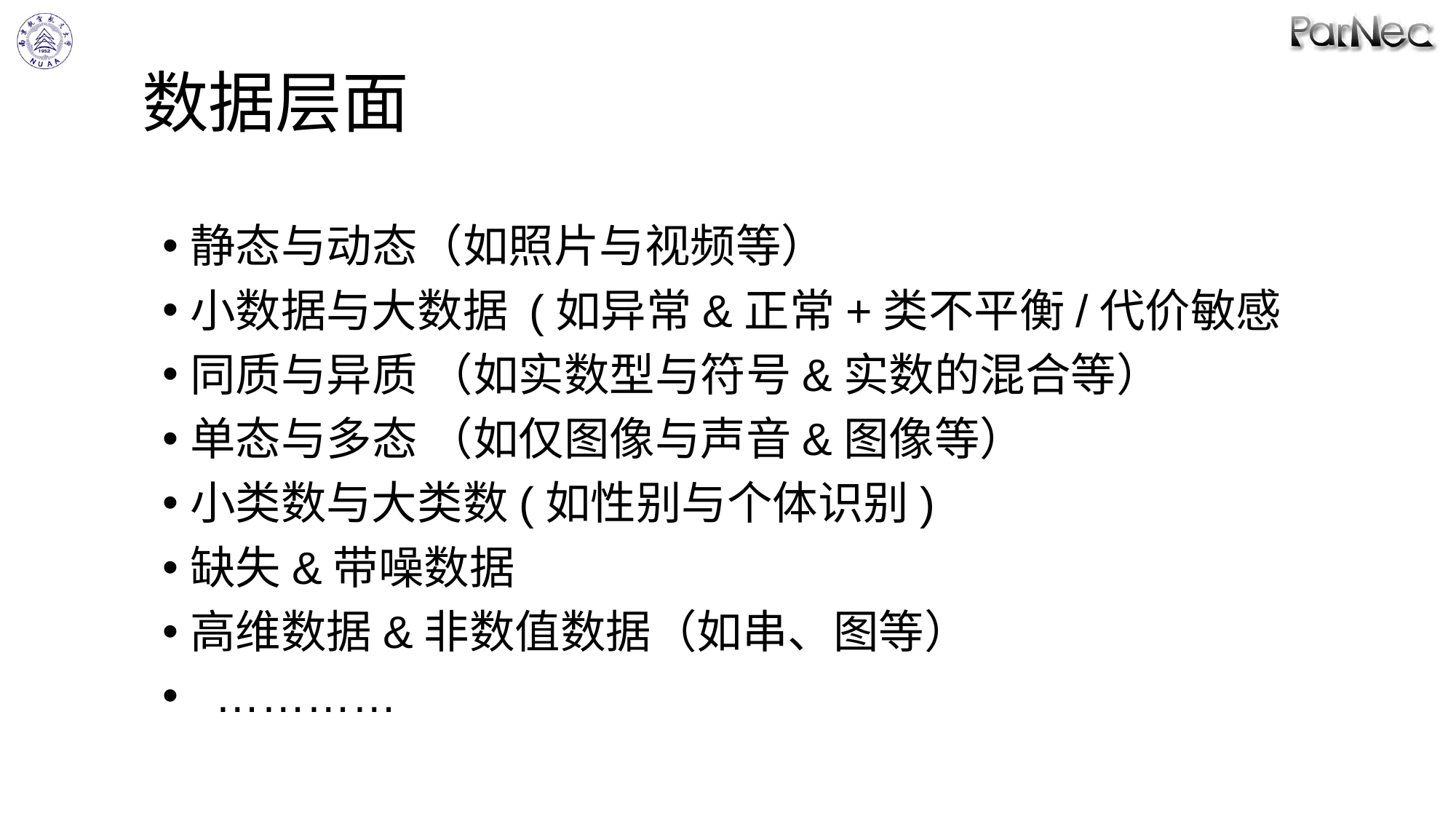

# 数据层面
静态与动态（如照片与视频等）
小数据与大数据 (如异常&正常+类不平衡/代价敏感
同质与异质 （如实数型与符号&实数的混合等）
单态与多态 （如仅图像与声音&图像等）
小类数与大类数(如性别与个体识别)
缺失&带噪数据
高维数据&非数值数据（如串、图等）
  …………